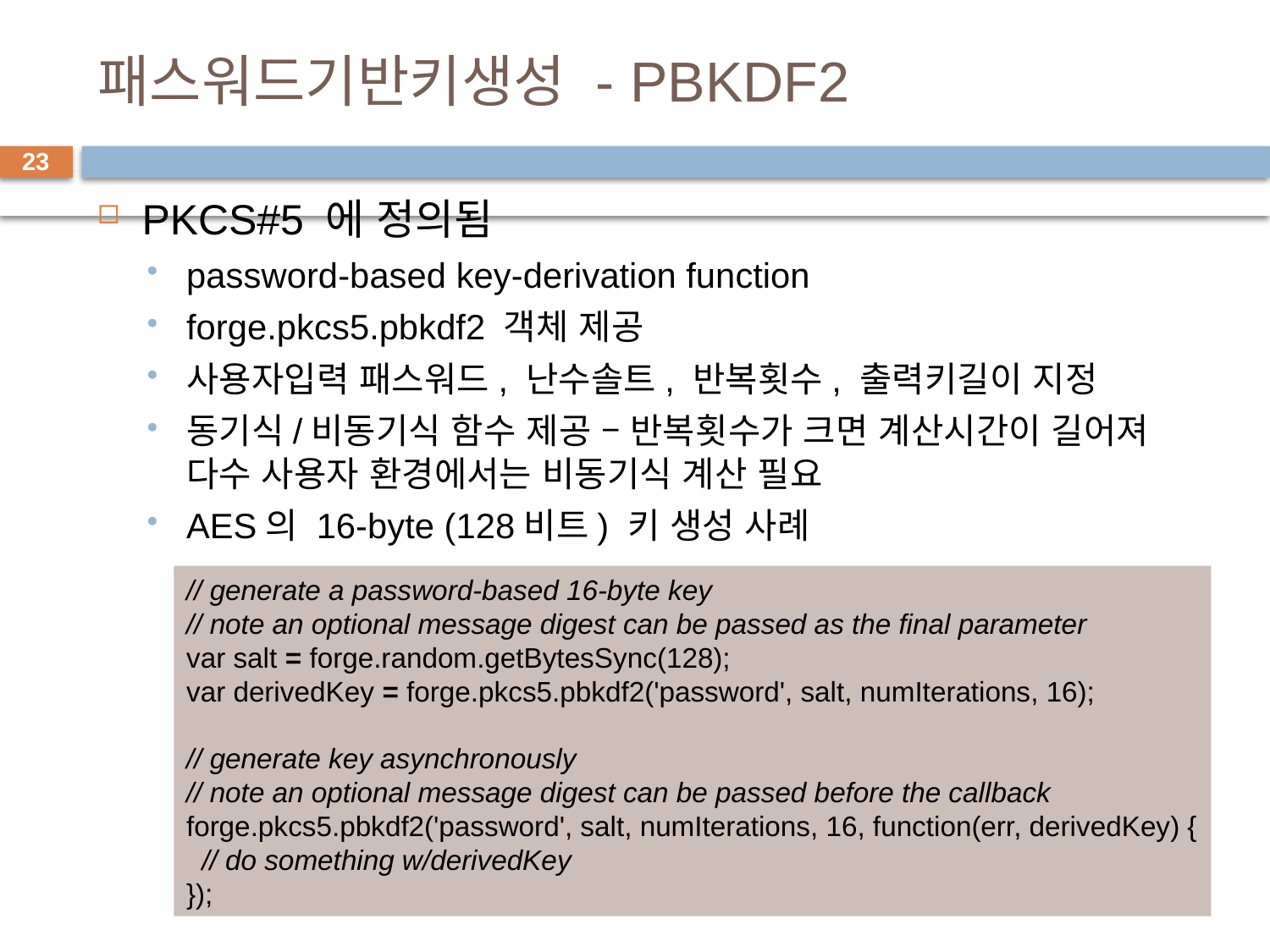

# 패스워드기반키생성 - PBKDF2
23
PKCS#5 에 정의됨
password-based key-derivation function
forge.pkcs5.pbkdf2 객체 제공
사용자입력 패스워드, 난수솔트, 반복횟수, 출력키길이 지정
동기식/비동기식 함수 제공 – 반복횟수가 크면 계산시간이 길어져 다수 사용자 환경에서는 비동기식 계산 필요
AES의 16-byte (128비트) 키 생성 사례
// generate a password-based 16-byte key
// note an optional message digest can be passed as the final parameter
var salt = forge.random.getBytesSync(128);
var derivedKey = forge.pkcs5.pbkdf2('password', salt, numIterations, 16);

// generate key asynchronously
// note an optional message digest can be passed before the callback
forge.pkcs5.pbkdf2('password', salt, numIterations, 16, function(err, derivedKey) {
  // do something w/derivedKey
});